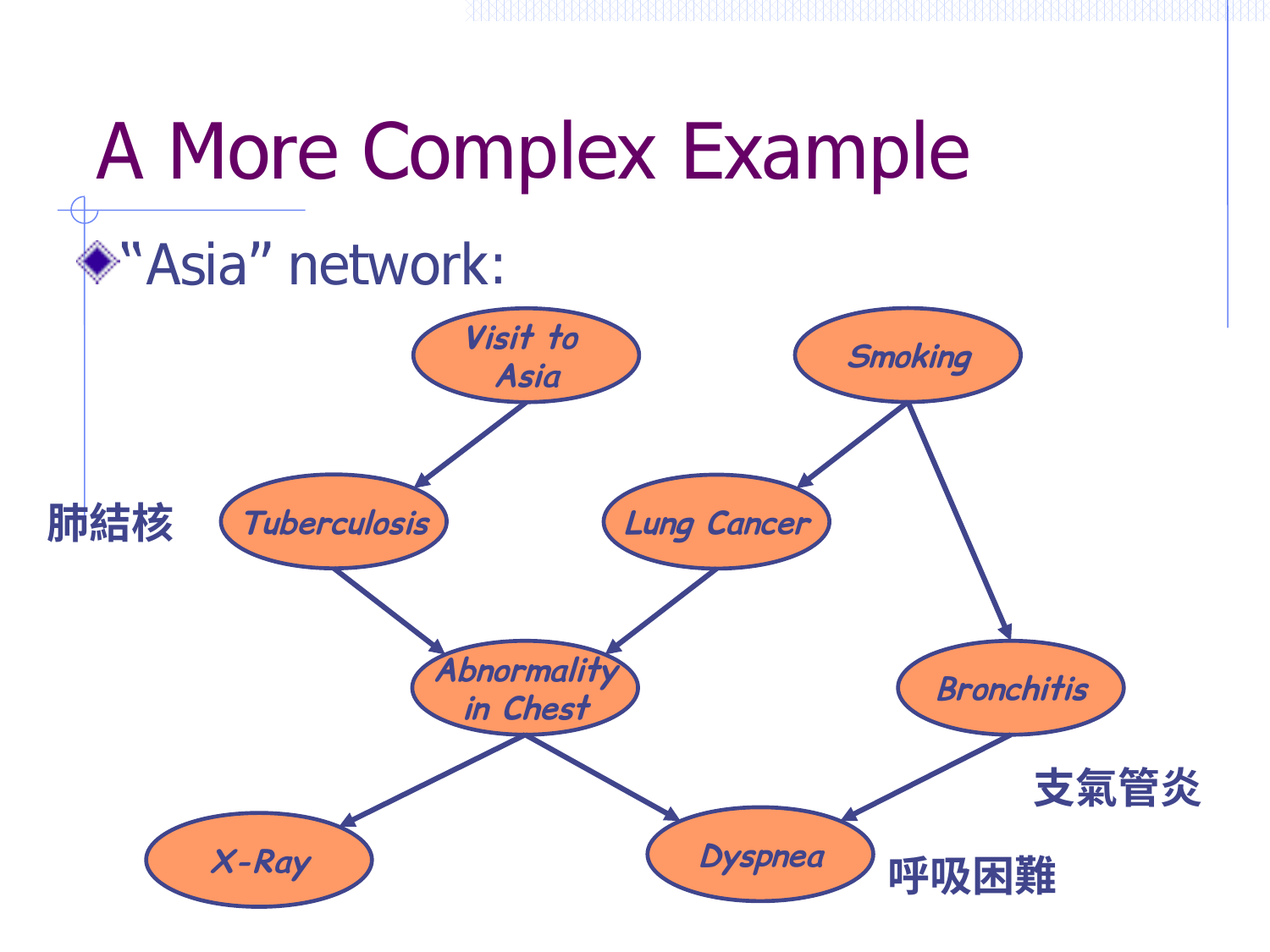

# A More Complex Example
“Asia” network:
Smoking
Visit to
Asia
Tuberculosis
Lung Cancer
Abnormality
in Chest
Bronchitis
Dyspnea
X-Ray
肺結核
支氣管炎
呼吸困難